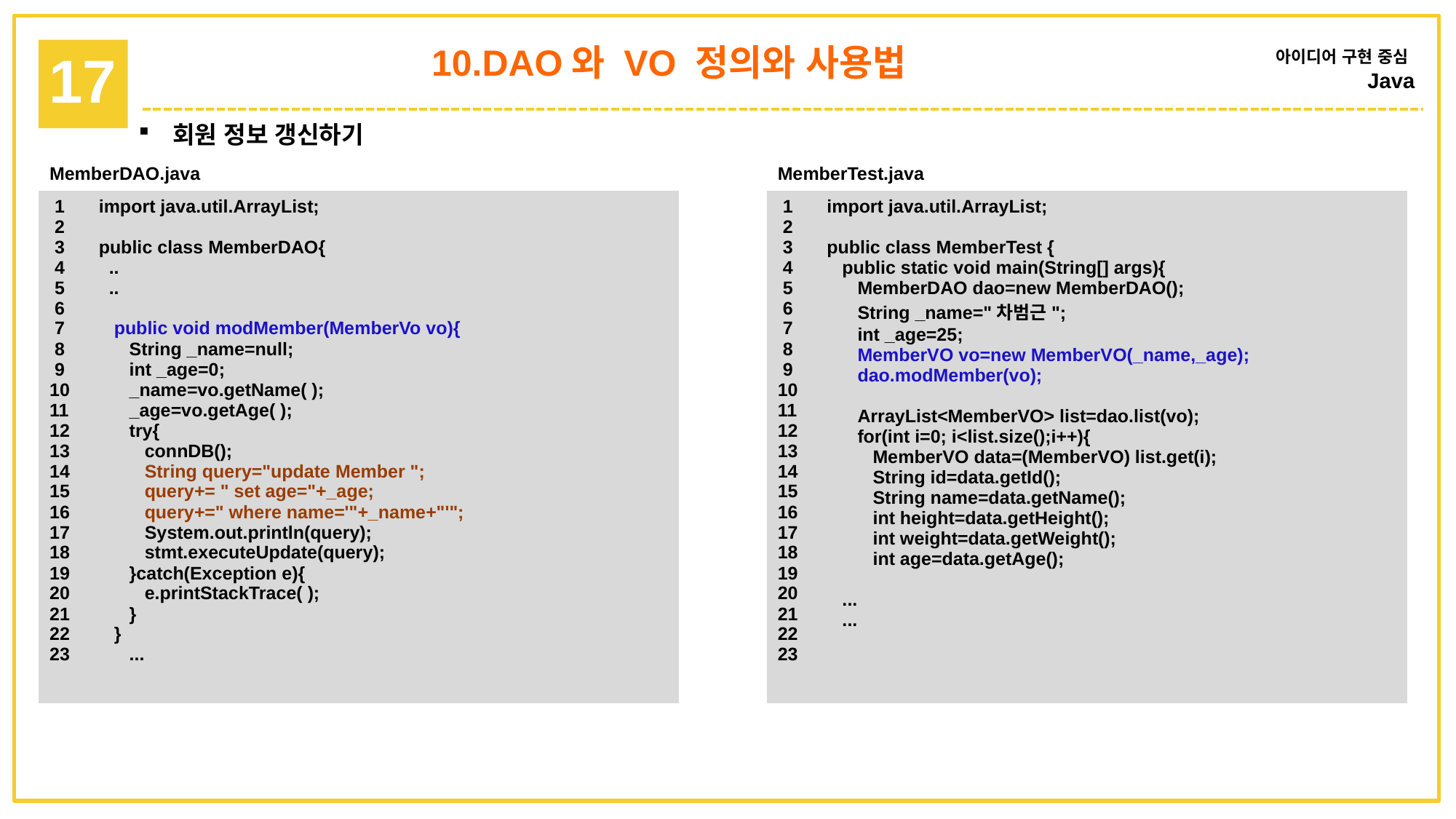

10.DAO와 VO 정의와 사용법
아이디어 구현 중심
Java
17

회원 정보 갱신하기
| MemberDAO.java |  |
| --- | --- |
| 1 2 3 4 5 6 7 8 9 10 11 12 13 14 15 16 17 18 19 20 21 22 23 | import java.util.ArrayList; public class MemberDAO{ .. .. public void modMember(MemberVo vo){ String \_name=null; int \_age=0; \_name=vo.getName( ); \_age=vo.getAge( ); try{ connDB(); String query="update Member "; query+= " set age="+\_age; query+=" where name='"+\_name+"'"; System.out.println(query); stmt.executeUpdate(query); }catch(Exception e){ e.printStackTrace( ); } } ... |
| MemberTest.java |  |
| --- | --- |
| 1 2 3 4 5 6 7 8 9 10 11 12 13 14 15 16 17 18 19 20 21 22 23 | import java.util.ArrayList; public class MemberTest { public static void main(String[] args){ MemberDAO dao=new MemberDAO(); String \_name="차범근"; int \_age=25; MemberVO vo=new MemberVO(\_name,\_age); dao.modMember(vo); ArrayList<MemberVO> list=dao.list(vo); for(int i=0; i<list.size();i++){ MemberVO data=(MemberVO) list.get(i); String id=data.getId(); String name=data.getName(); int height=data.getHeight(); int weight=data.getWeight(); int age=data.getAge(); ... ... |